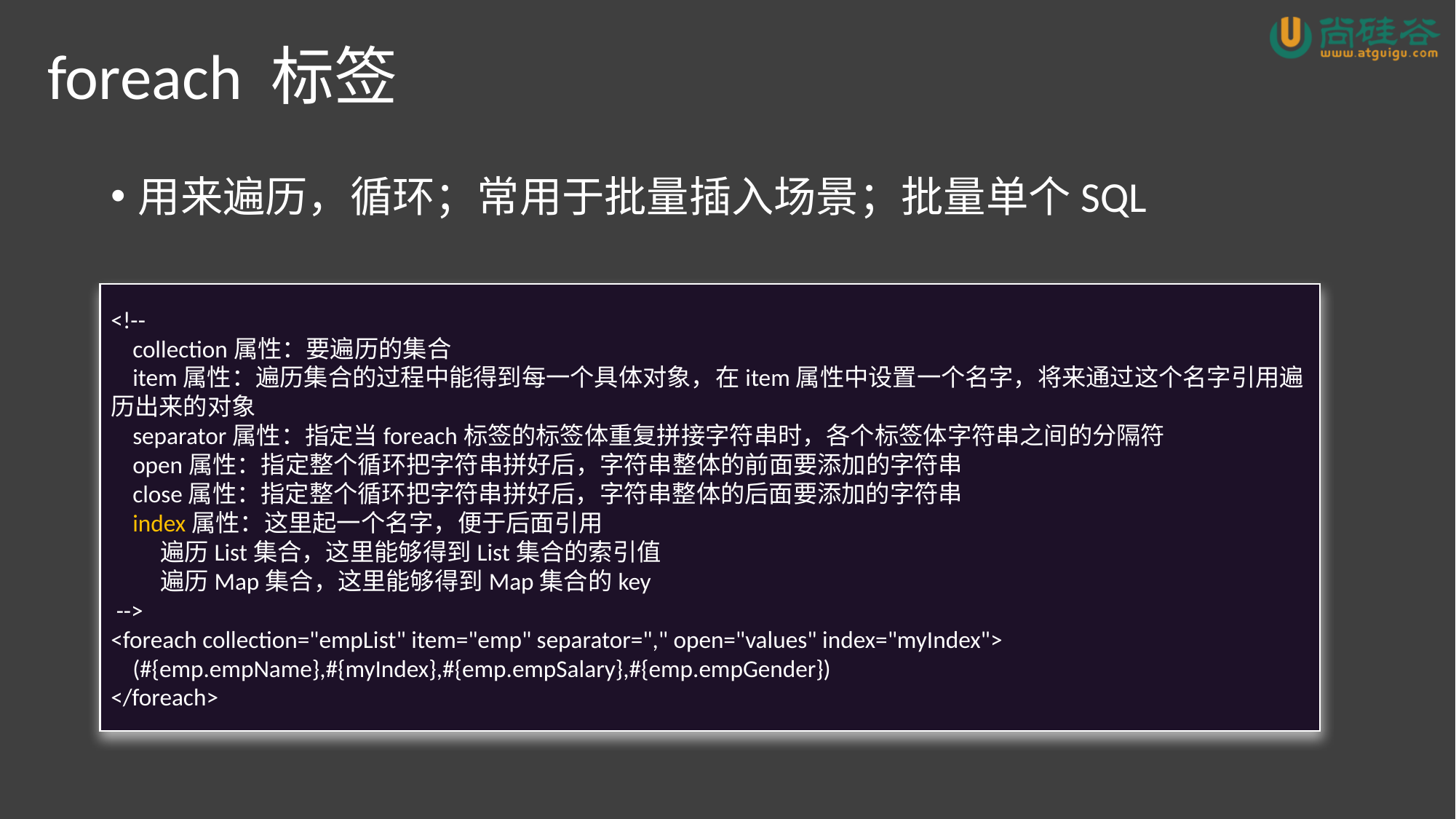

# foreach 标签
用来遍历，循环；常用于批量插入场景；批量单个SQL
<!--
    collection属性：要遍历的集合
    item属性：遍历集合的过程中能得到每一个具体对象，在item属性中设置一个名字，将来通过这个名字引用遍历出来的对象
    separator属性：指定当foreach标签的标签体重复拼接字符串时，各个标签体字符串之间的分隔符
    open属性：指定整个循环把字符串拼好后，字符串整体的前面要添加的字符串
    close属性：指定整个循环把字符串拼好后，字符串整体的后面要添加的字符串
    index属性：这里起一个名字，便于后面引用
        遍历List集合，这里能够得到List集合的索引值
        遍历Map集合，这里能够得到Map集合的key
 -->
<foreach collection="empList" item="emp" separator="," open="values" index="myIndex">
    (#{emp.empName},#{myIndex},#{emp.empSalary},#{emp.empGender})
</foreach>